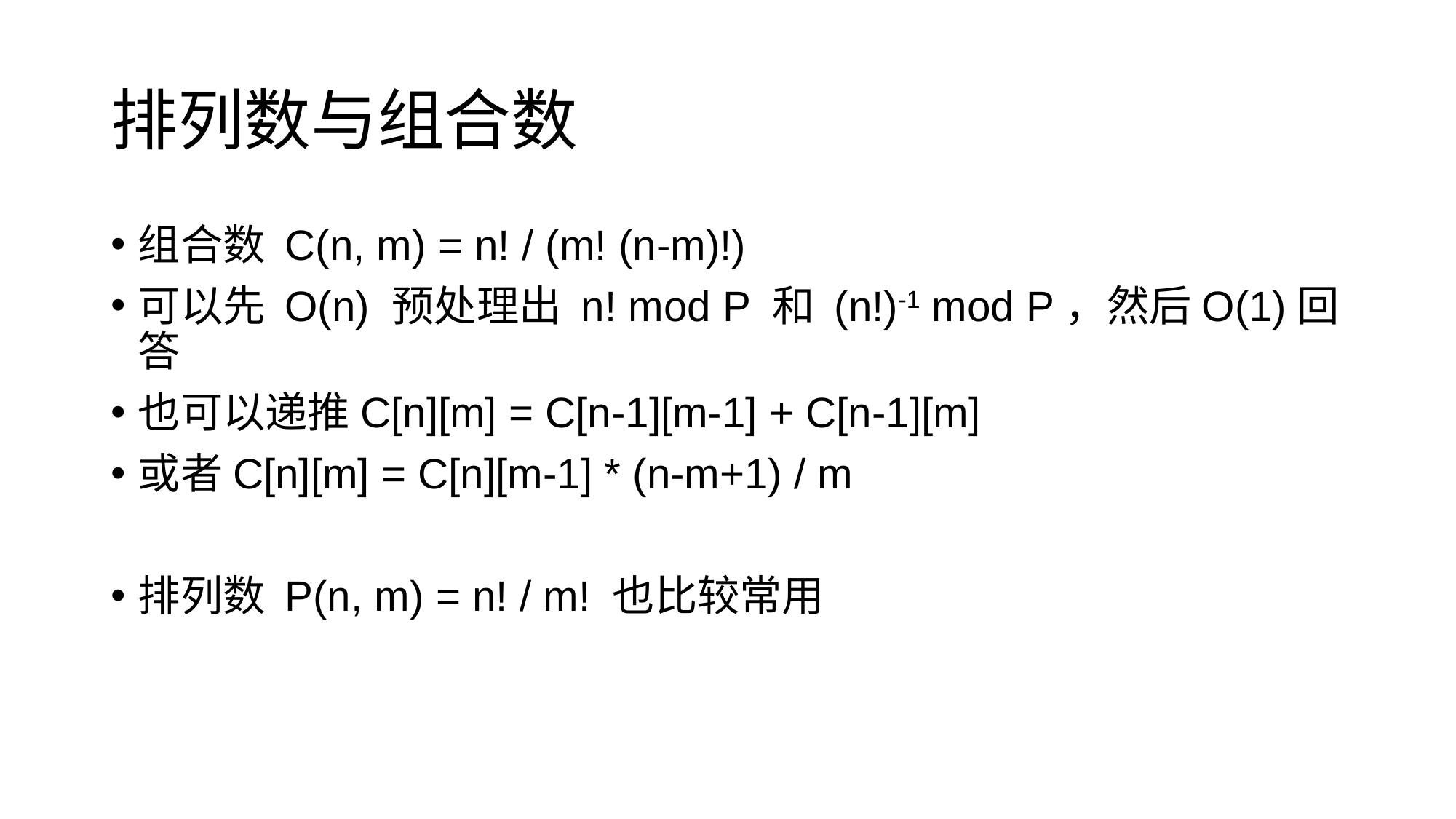

# 排列数与组合数
组合数 C(n, m) = n! / (m! (n-m)!)
可以先 O(n) 预处理出 n! mod P 和 (n!)-1 mod P，然后O(1)回答
也可以递推C[n][m] = C[n-1][m-1] + C[n-1][m]
或者C[n][m] = C[n][m-1] * (n-m+1) / m

排列数 P(n, m) = n! / m! 也比较常用